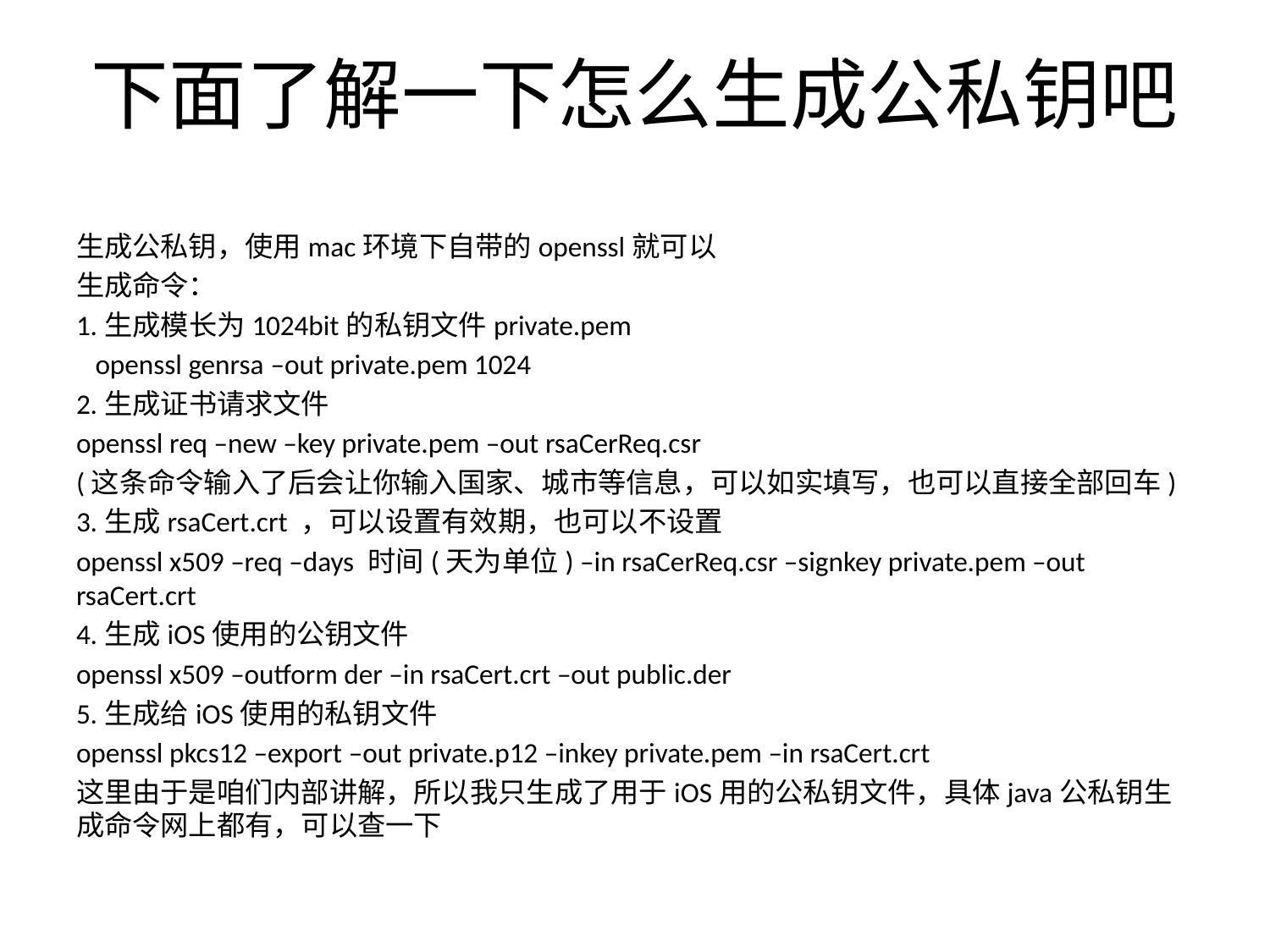

# 下面了解一下怎么生成公私钥吧
生成公私钥，使用mac环境下自带的openssl就可以
生成命令：
1.生成模长为1024bit的私钥文件private.pem
   openssl genrsa –out private.pem 1024
2.生成证书请求文件
openssl req –new –key private.pem –out rsaCerReq.csr
(这条命令输入了后会让你输入国家、城市等信息，可以如实填写，也可以直接全部回车)
3.生成rsaCert.crt ，可以设置有效期，也可以不设置
openssl x509 –req –days 时间(天为单位) –in rsaCerReq.csr –signkey private.pem –out rsaCert.crt
4.生成iOS使用的公钥文件
openssl x509 –outform der –in rsaCert.crt –out public.der
5.生成给iOS使用的私钥文件
openssl pkcs12 –export –out private.p12 –inkey private.pem –in rsaCert.crt
这里由于是咱们内部讲解，所以我只生成了用于iOS用的公私钥文件，具体java公私钥生成命令网上都有，可以查一下